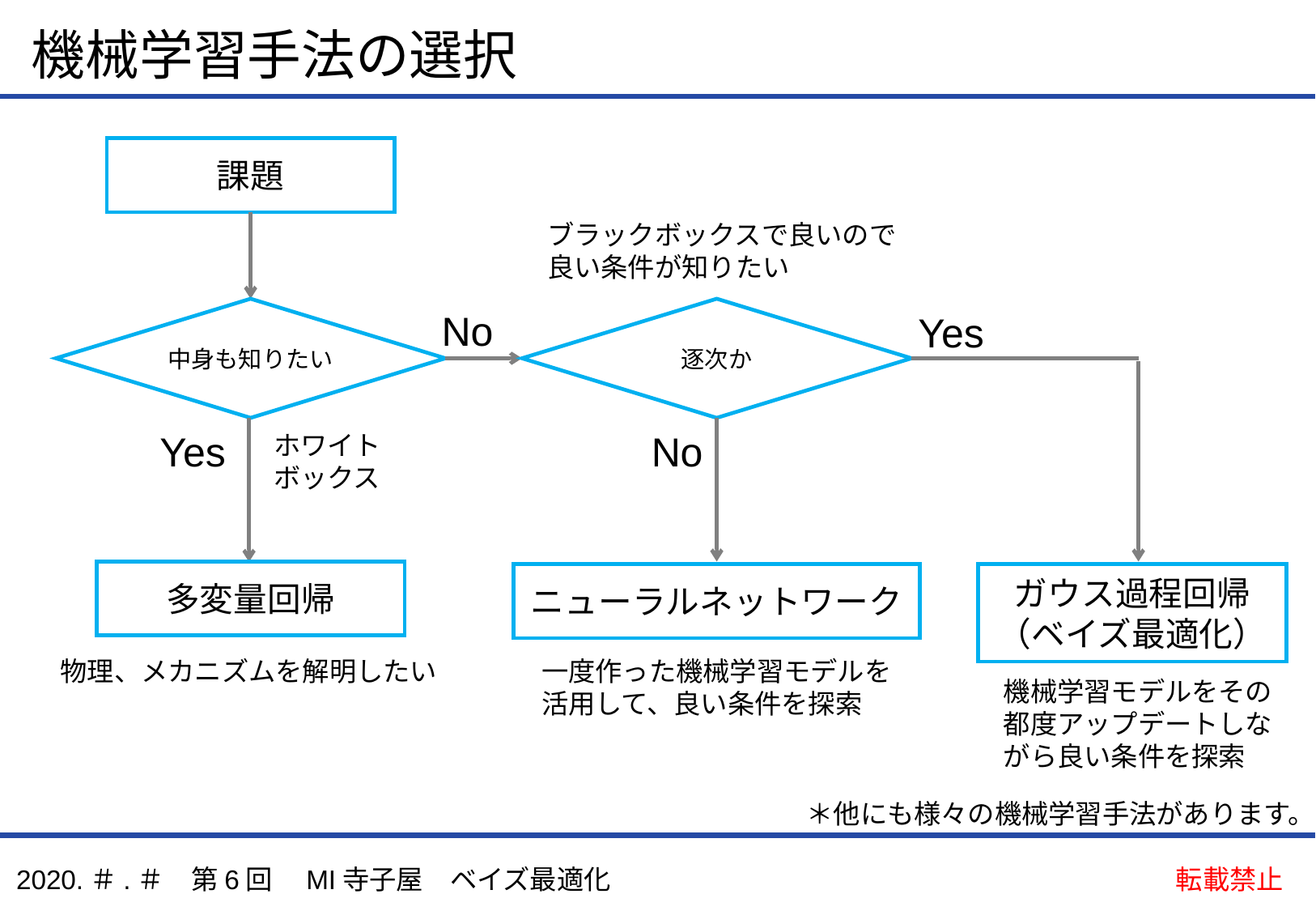

機械学習手法の選択
課題
ブラックボックスで良いので
良い条件が知りたい
中身も知りたい
逐次か
No
Yes
Yes
No
ホワイト
ボックス
多変量回帰
ガウス過程回帰
（ベイズ最適化）
ニューラルネットワーク
物理、メカニズムを解明したい
一度作った機械学習モデルを
活用して、良い条件を探索
機械学習モデルをその都度アップデートしながら良い条件を探索
＊他にも様々の機械学習手法があります。